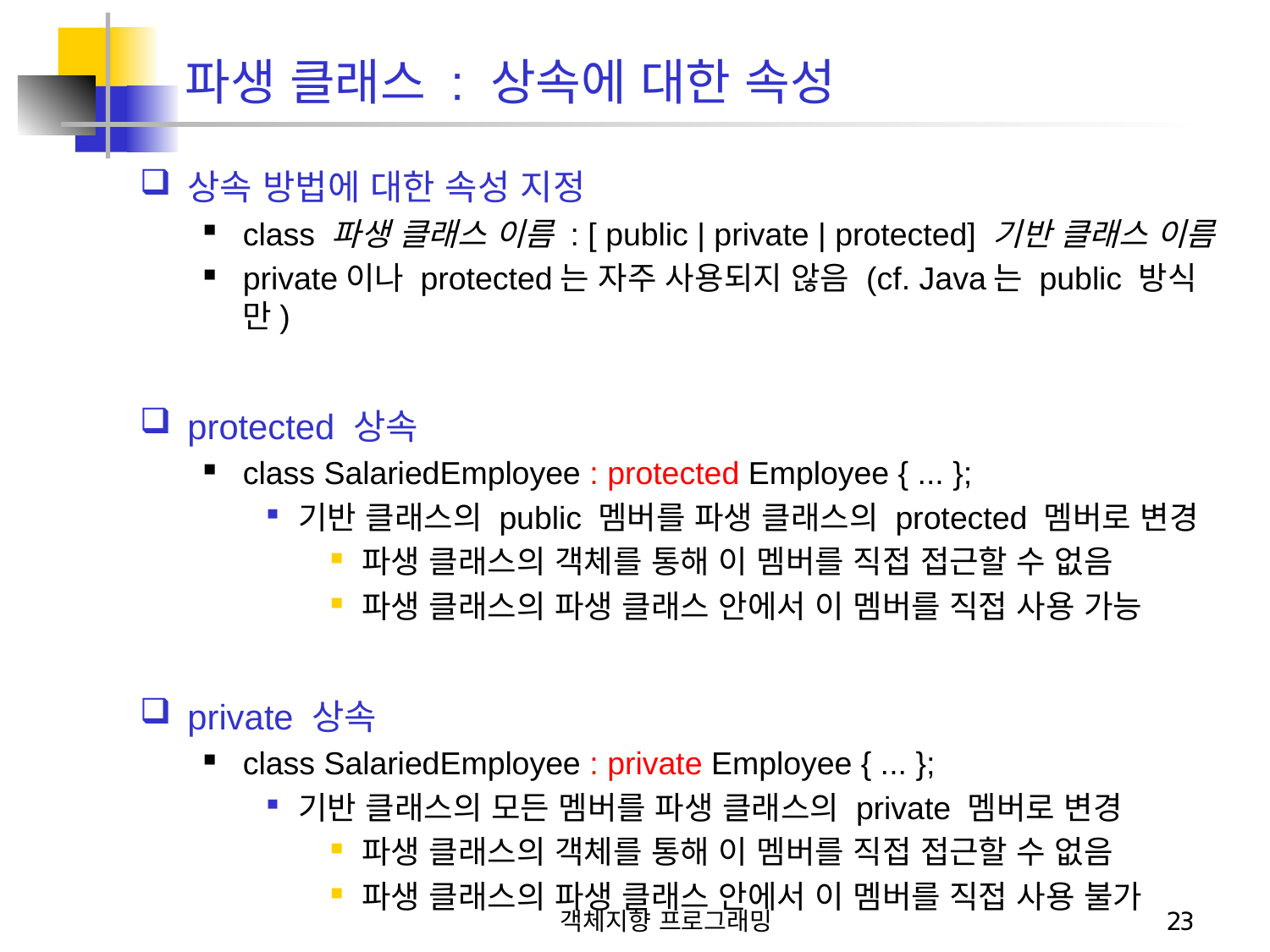

파생 클래스 : 상속에 대한 속성
상속 방법에 대한 속성 지정
class 파생 클래스 이름 : [ public | private | protected] 기반 클래스 이름
private이나 protected는 자주 사용되지 않음 (cf. Java는 public 방식만)

protected 상속
class SalariedEmployee : protected Employee { ... };
기반 클래스의 public 멤버를 파생 클래스의 protected 멤버로 변경
파생 클래스의 객체를 통해 이 멤버를 직접 접근할 수 없음
파생 클래스의 파생 클래스 안에서 이 멤버를 직접 사용 가능

private 상속
class SalariedEmployee : private Employee { ... };
기반 클래스의 모든 멤버를 파생 클래스의 private 멤버로 변경
파생 클래스의 객체를 통해 이 멤버를 직접 접근할 수 없음
파생 클래스의 파생 클래스 안에서 이 멤버를 직접 사용 불가

객체지향 프로그래밍
23